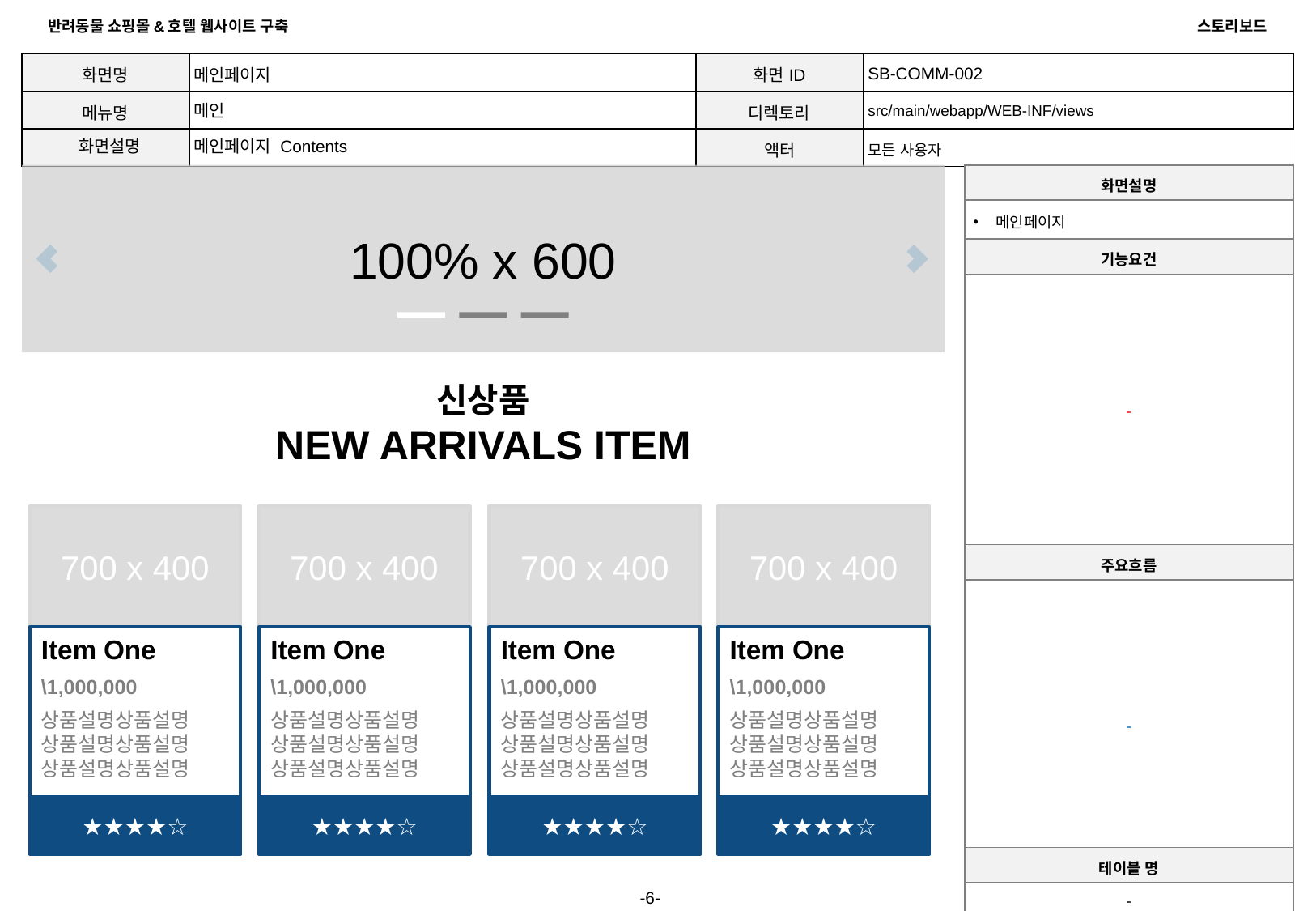

| 화면명 | 메인페이지 | 화면ID | SB-COMM-002 |
| --- | --- | --- | --- |
| 메뉴명 | 메인 | 디렉토리 | src/main/webapp/WEB-INF/views |
| 화면설명 | 메인페이지 Contents | 액터 | 모든 사용자 |
100% x 600
| 화면설명 |
| --- |
| 메인페이지 |
| 기능요건 |
| - |
| 주요흐름 |
| - |

신상품
NEW ARRIVALS ITEM
700 x 400
700 x 400
700 x 400
700 x 400
Item One

\1,000,000
상품설명상품설명
상품설명상품설명
상품설명상품설명
★★★★☆
Item One

\1,000,000
상품설명상품설명
상품설명상품설명
상품설명상품설명
★★★★☆
Item One

\1,000,000
상품설명상품설명
상품설명상품설명
상품설명상품설명
★★★★☆
Item One

\1,000,000
상품설명상품설명
상품설명상품설명
상품설명상품설명
★★★★☆
| 테이블 명 |
| --- |
| - |